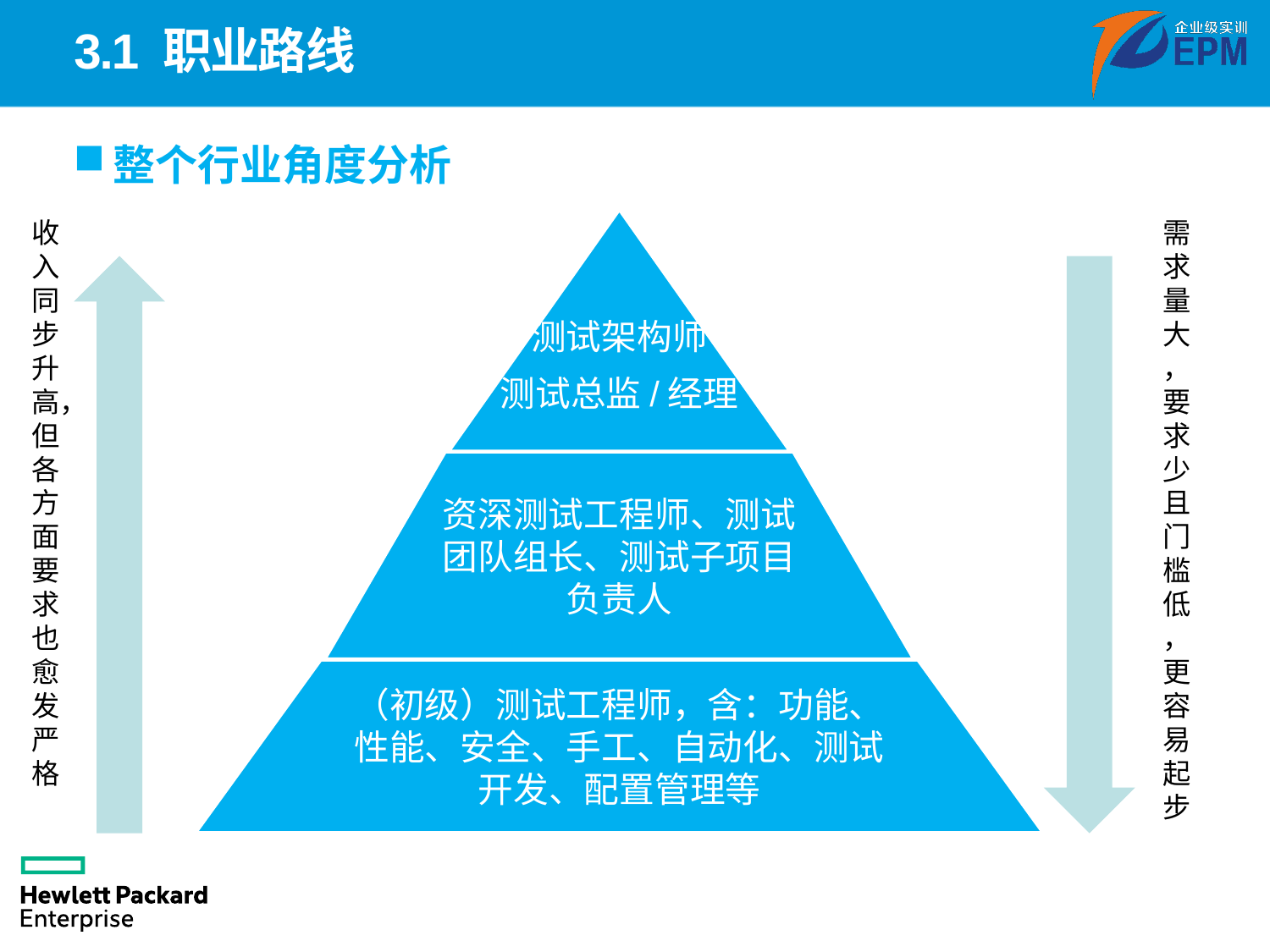

# 3.1 职业路线
整个行业角度分析
收入同步升高，但各方面要求也愈发严格

测试架构师
测试总监/经理
需求量大，要求少且门槛低，更容易起步

资深测试工程师、测试团队组长、测试子项目负责人
（初级）测试工程师，含：功能、性能、安全、手工、自动化、测试开发、配置管理等